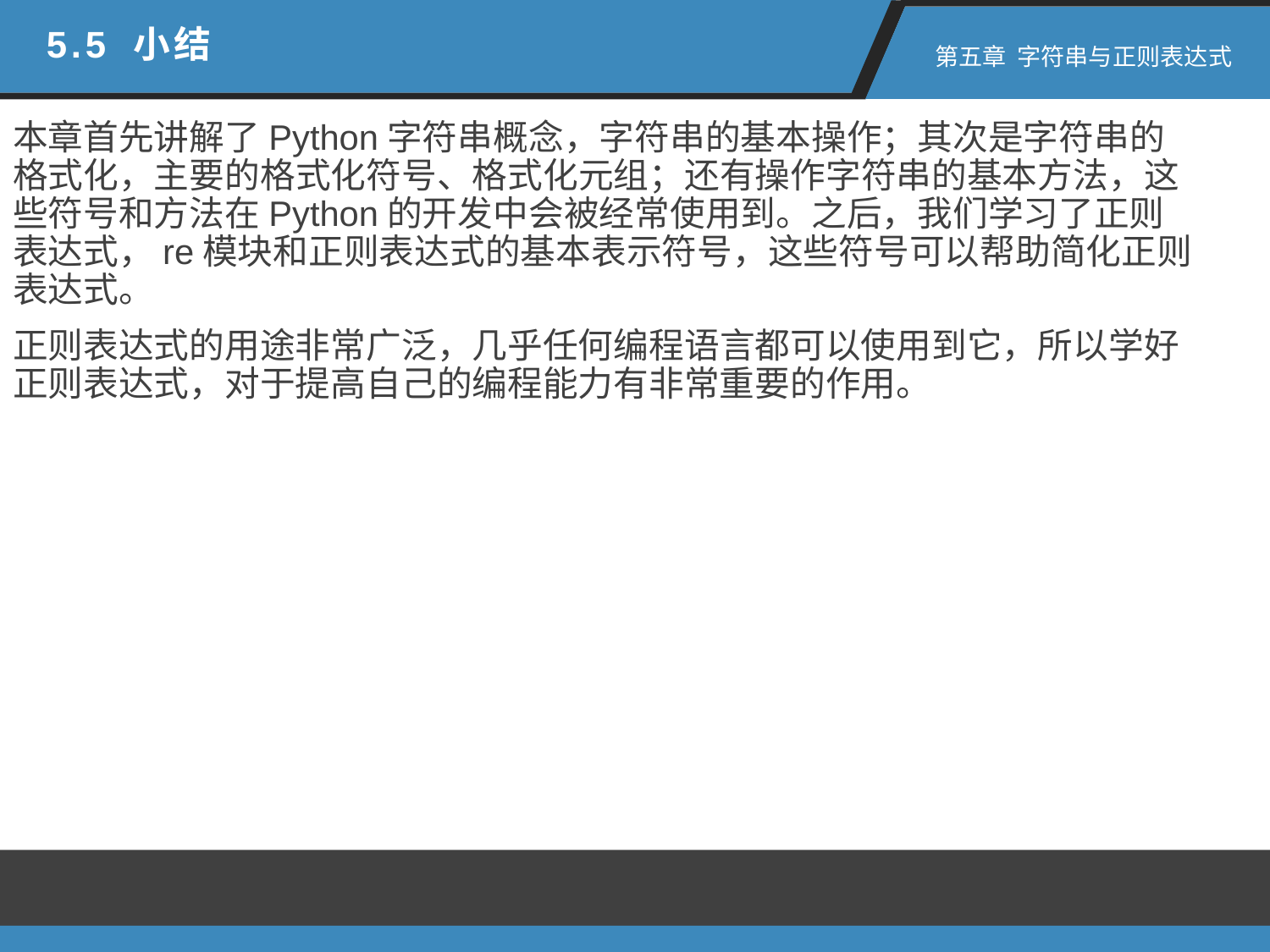

5.5 小结
  第五章  字符串与正则表达式
本章首先讲解了Python字符串概念，字符串的基本操作；其次是字符串的格式化，主要的格式化符号、格式化元组；还有操作字符串的基本方法，这些符号和方法在Python的开发中会被经常使用到。之后，我们学习了正则表达式，re模块和正则表达式的基本表示符号，这些符号可以帮助简化正则表达式。
正则表达式的用途非常广泛，几乎任何编程语言都可以使用到它，所以学好正则表达式，对于提高自己的编程能力有非常重要的作用。